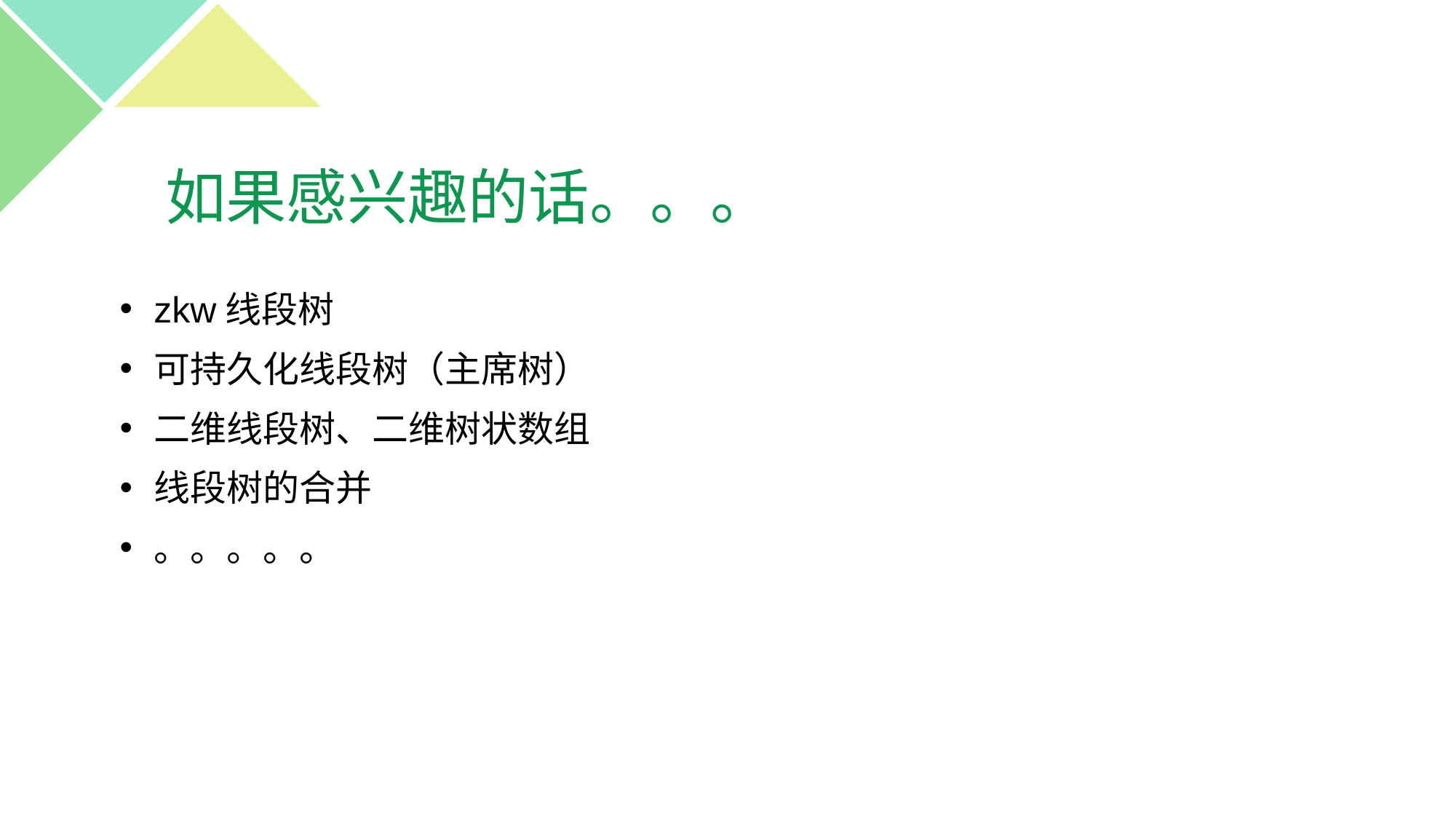

# 如果感兴趣的话。。。
zkw线段树
可持久化线段树（主席树）
二维线段树、二维树状数组
线段树的合并
。。。。。